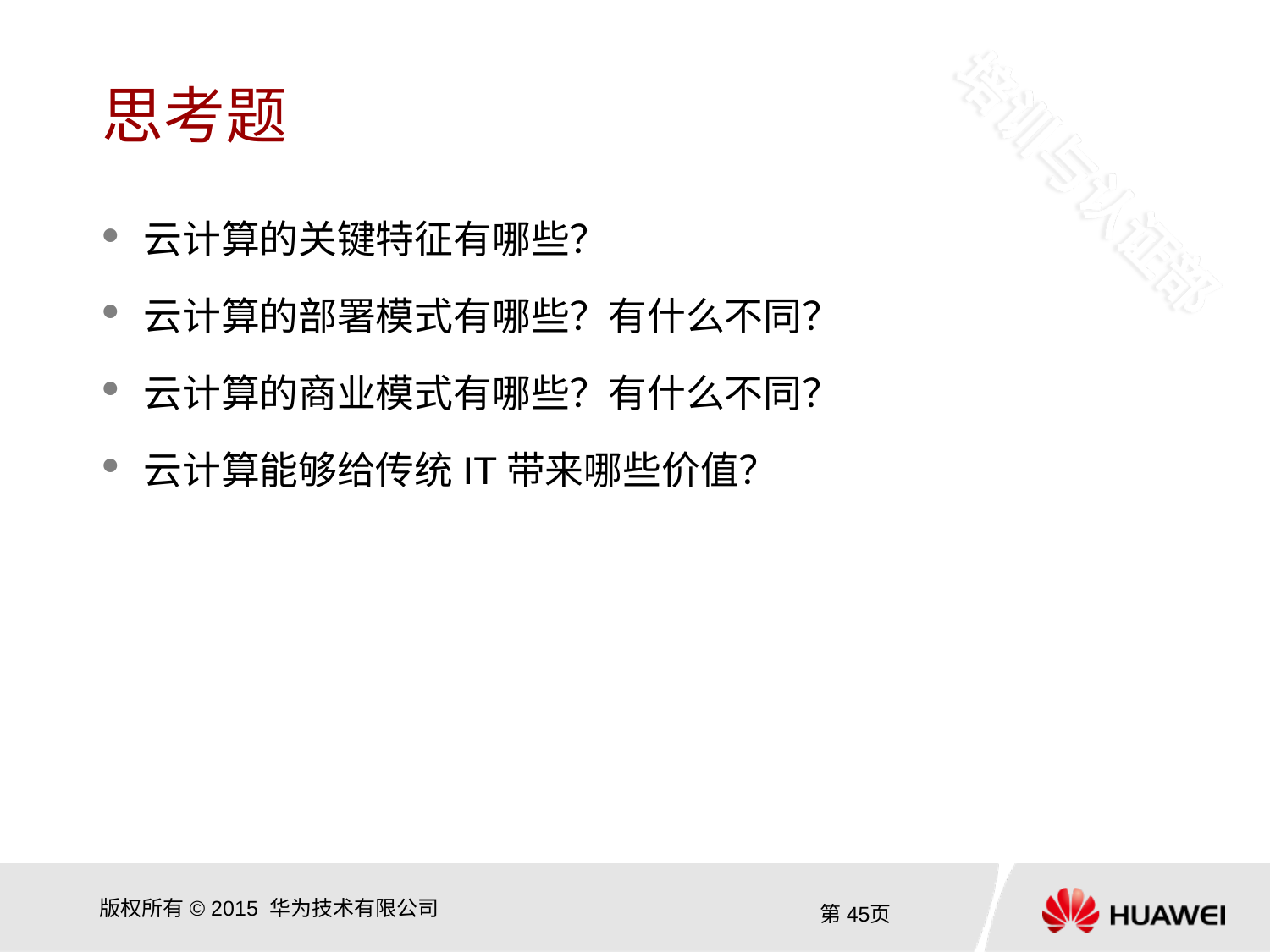

# 思考题
云计算的关键特征有哪些？
云计算的部署模式有哪些？有什么不同？
云计算的商业模式有哪些？有什么不同？
云计算能够给传统IT带来哪些价值？